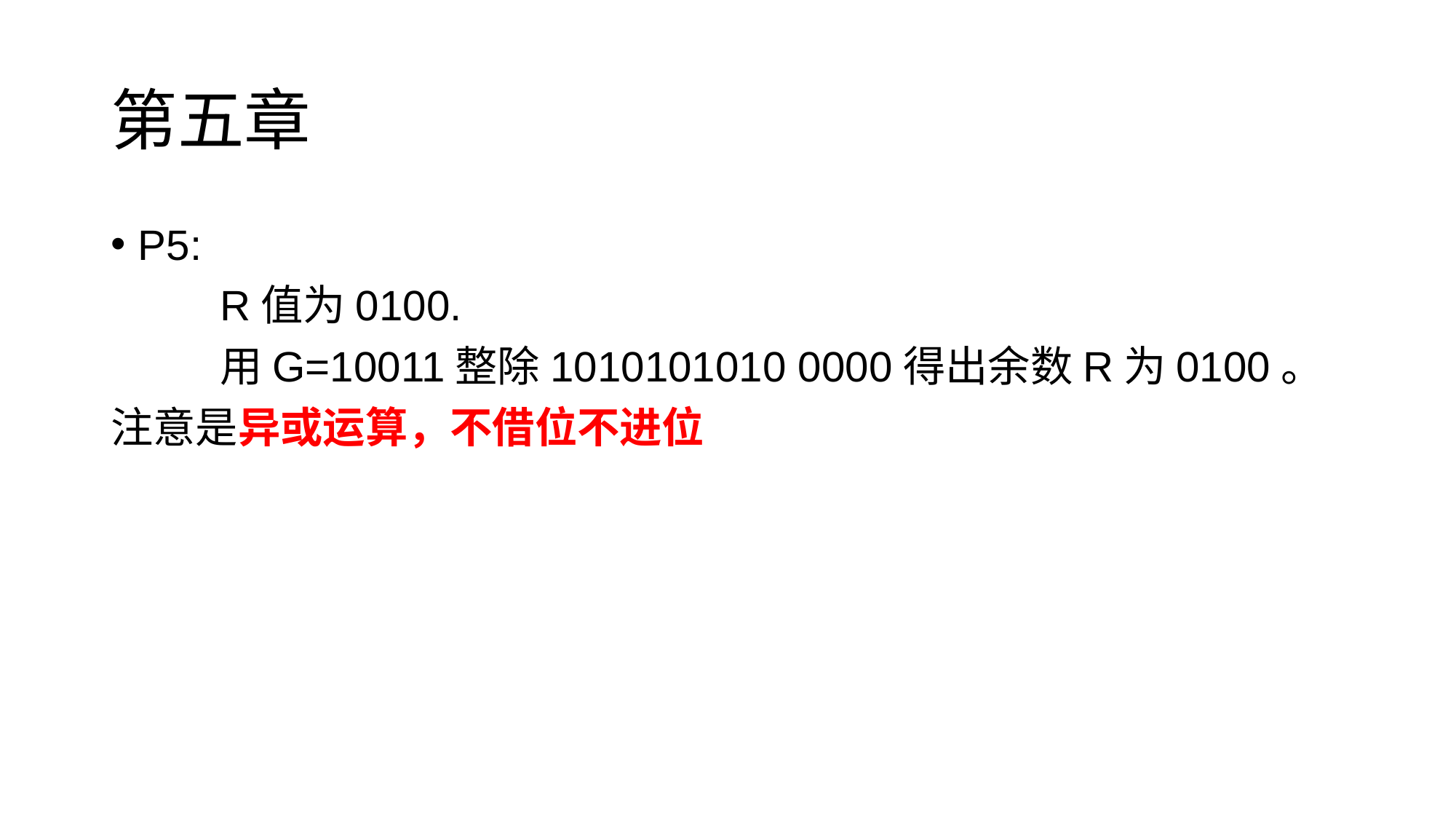

# 第五章
P5:
	R值为0100.
	用G=10011整除1010101010 0000得出余数R为0100。
注意是异或运算，不借位不进位